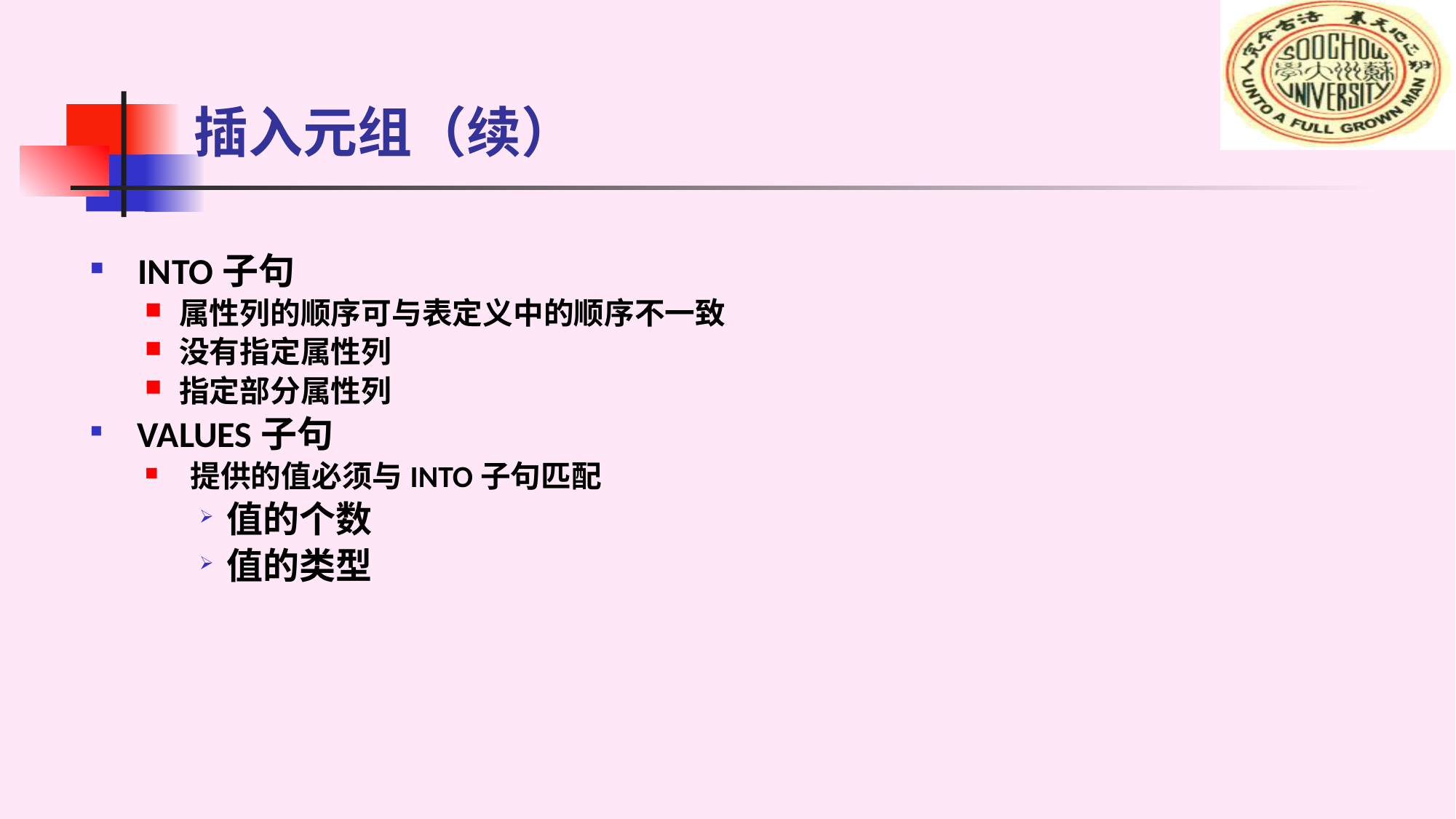

# 插入元组（续）
 INTO子句
属性列的顺序可与表定义中的顺序不一致
没有指定属性列
指定部分属性列
 VALUES子句
 提供的值必须与INTO子句匹配
值的个数
值的类型